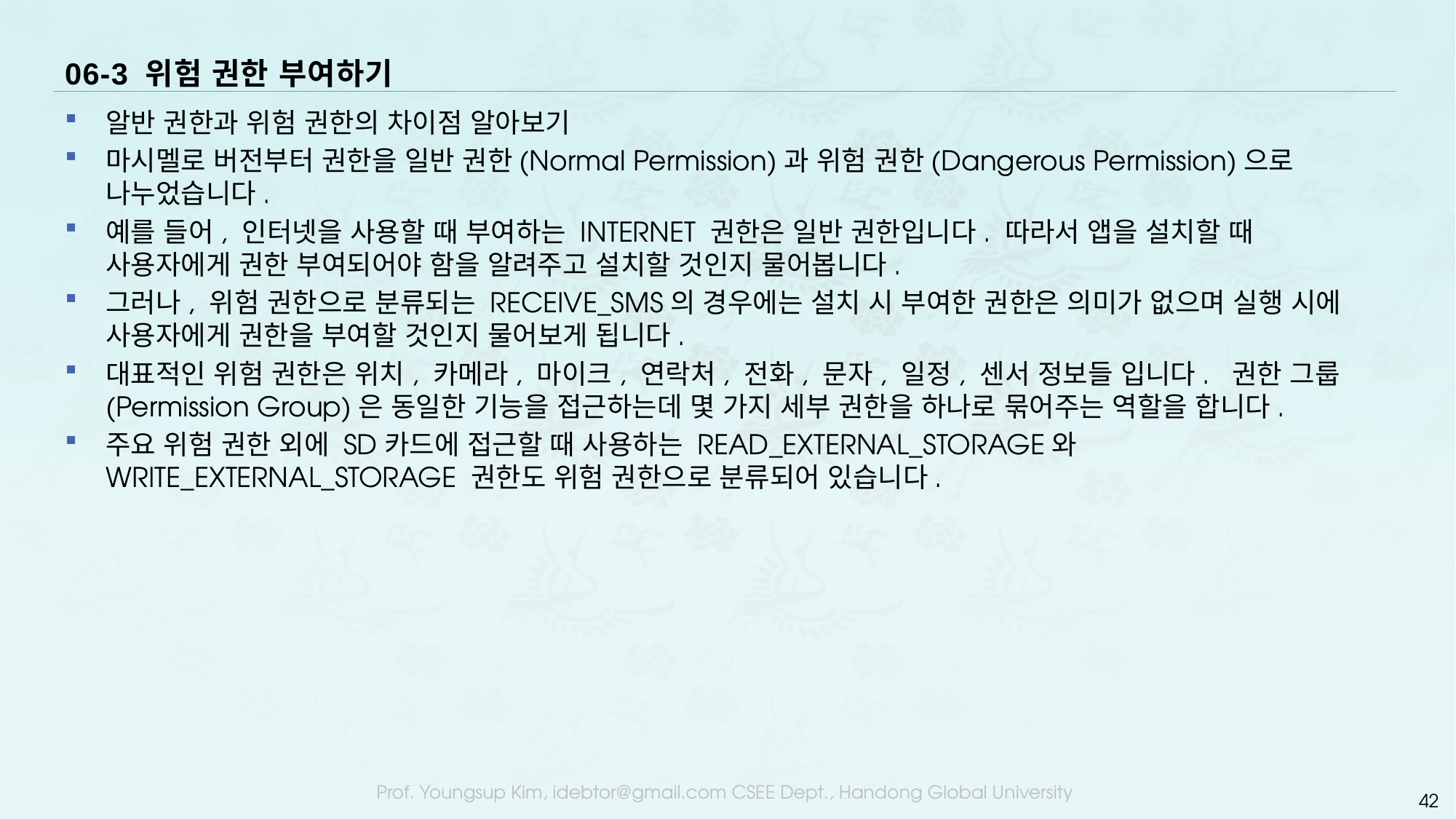

# 06-3 위험 권한 부여하기
알반 권한과 위험 권한의 차이점 알아보기
마시멜로 버전부터 권한을 일반 권한(Normal Permission)과 위험 권한(Dangerous Permission)으로 나누었습니다.
예를 들어, 인터넷을 사용할 때 부여하는 INTERNET 권한은 일반 권한입니다. 따라서 앱을 설치할 때 사용자에게 권한 부여되어야 함을 알려주고 설치할 것인지 물어봅니다.
그러나, 위험 권한으로 분류되는 RECEIVE_SMS의 경우에는 설치 시 부여한 권한은 의미가 없으며 실행 시에 사용자에게 권한을 부여할 것인지 물어보게 됩니다.
대표적인 위험 권한은 위치, 카메라, 마이크, 연락처, 전화, 문자, 일정, 센서 정보들 입니다.  권한 그룹 (Permission Group)은 동일한 기능을 접근하는데 몇 가지 세부 권한을 하나로 묶어주는 역할을 합니다.
주요 위험 권한 외에 SD카드에 접근할 때 사용하는 READ_EXTERNAL_STORAGE와 WRITE_EXTERNAL_STORAGE 권한도 위험 권한으로 분류되어 있습니다.

42